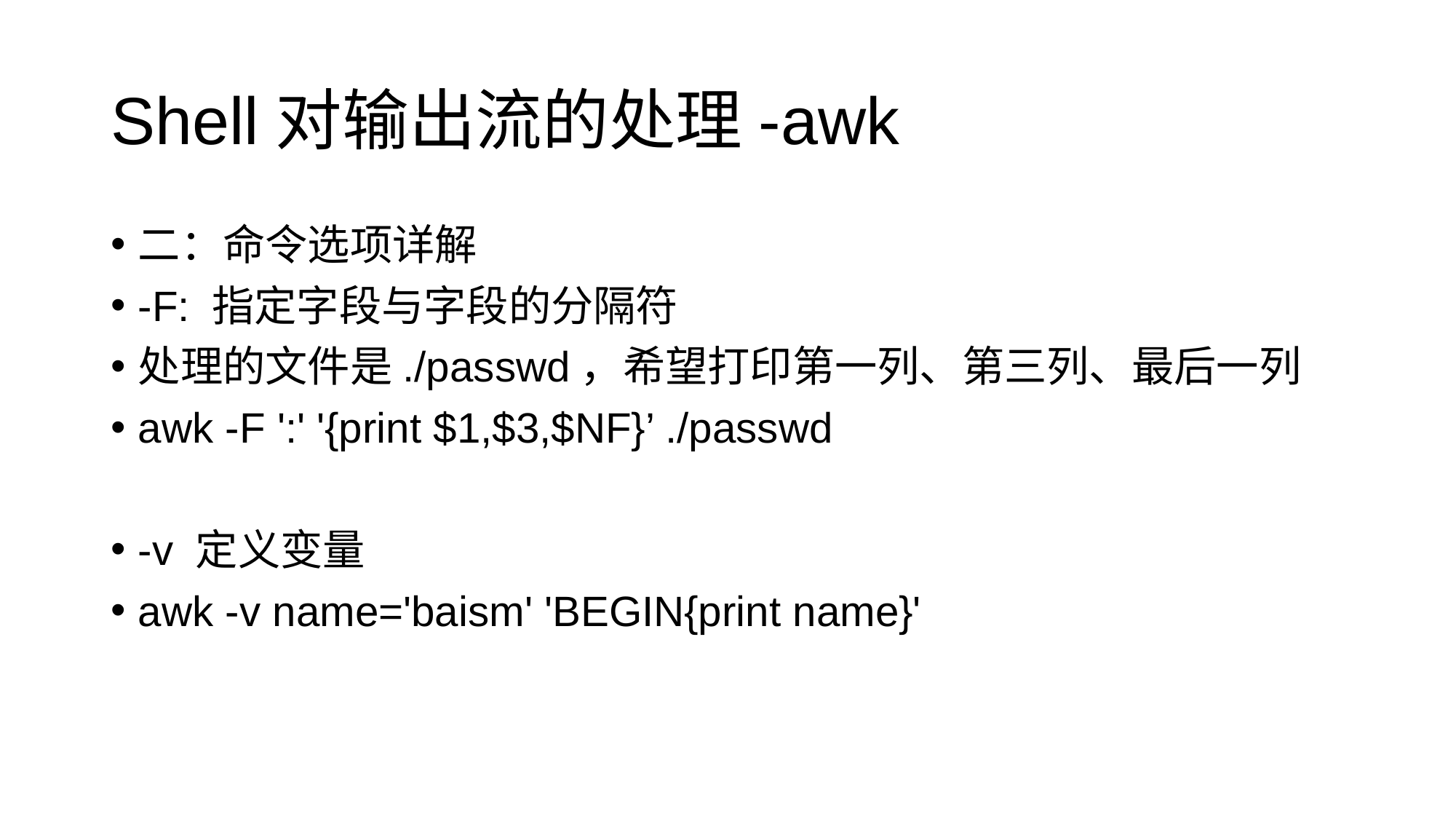

# Shell对输出流的处理-awk
二：命令选项详解
-F: 指定字段与字段的分隔符
处理的文件是./passwd，希望打印第一列、第三列、最后一列
awk -F ':' '{print $1,$3,$NF}’ ./passwd

-v 定义变量
awk -v name='baism' 'BEGIN{print name}'